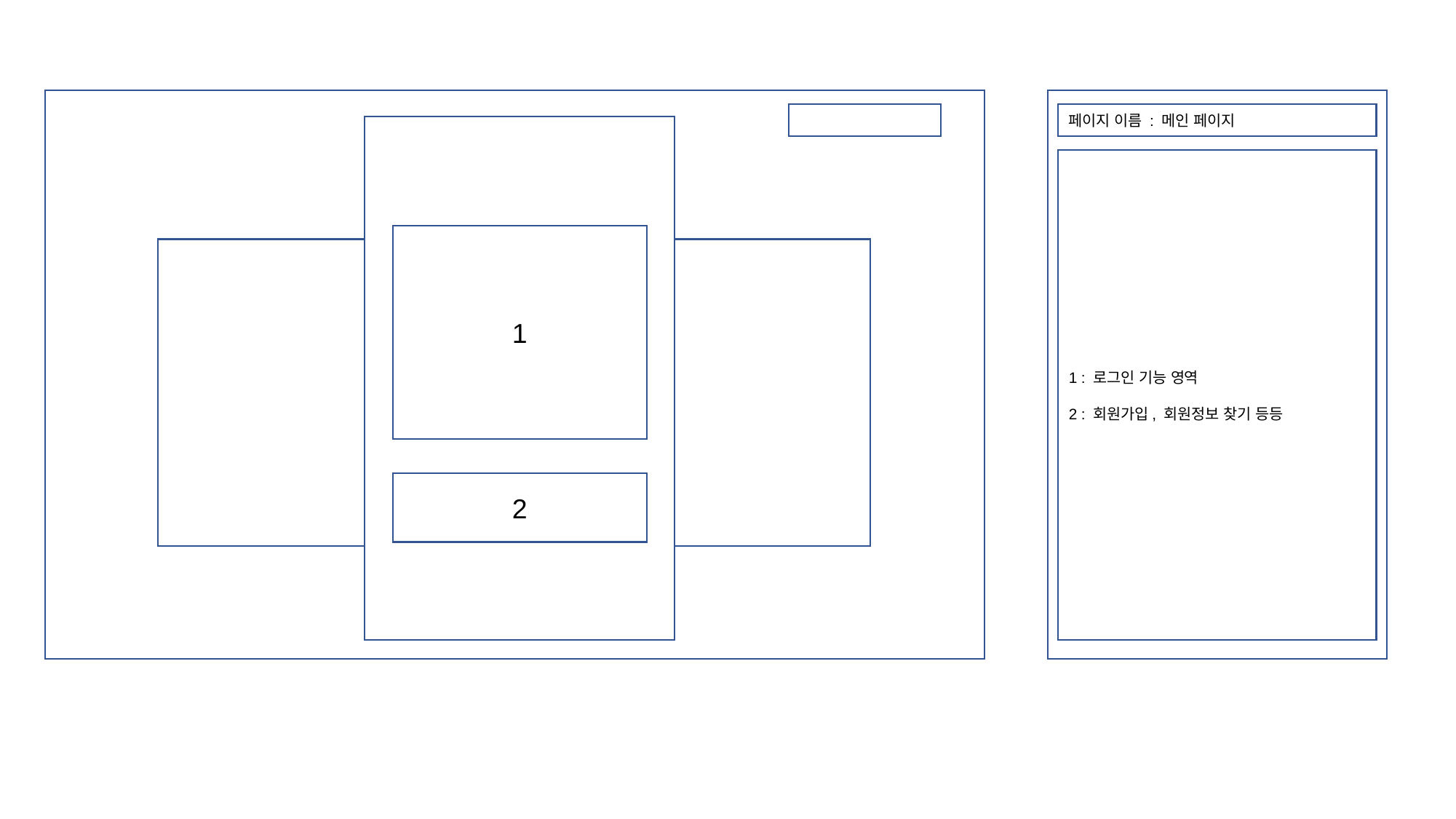

페이지 이름 : 메인 페이지
1
1 : 로그인 기능 영역

2 : 회원가입, 회원정보 찾기 등등

1

2